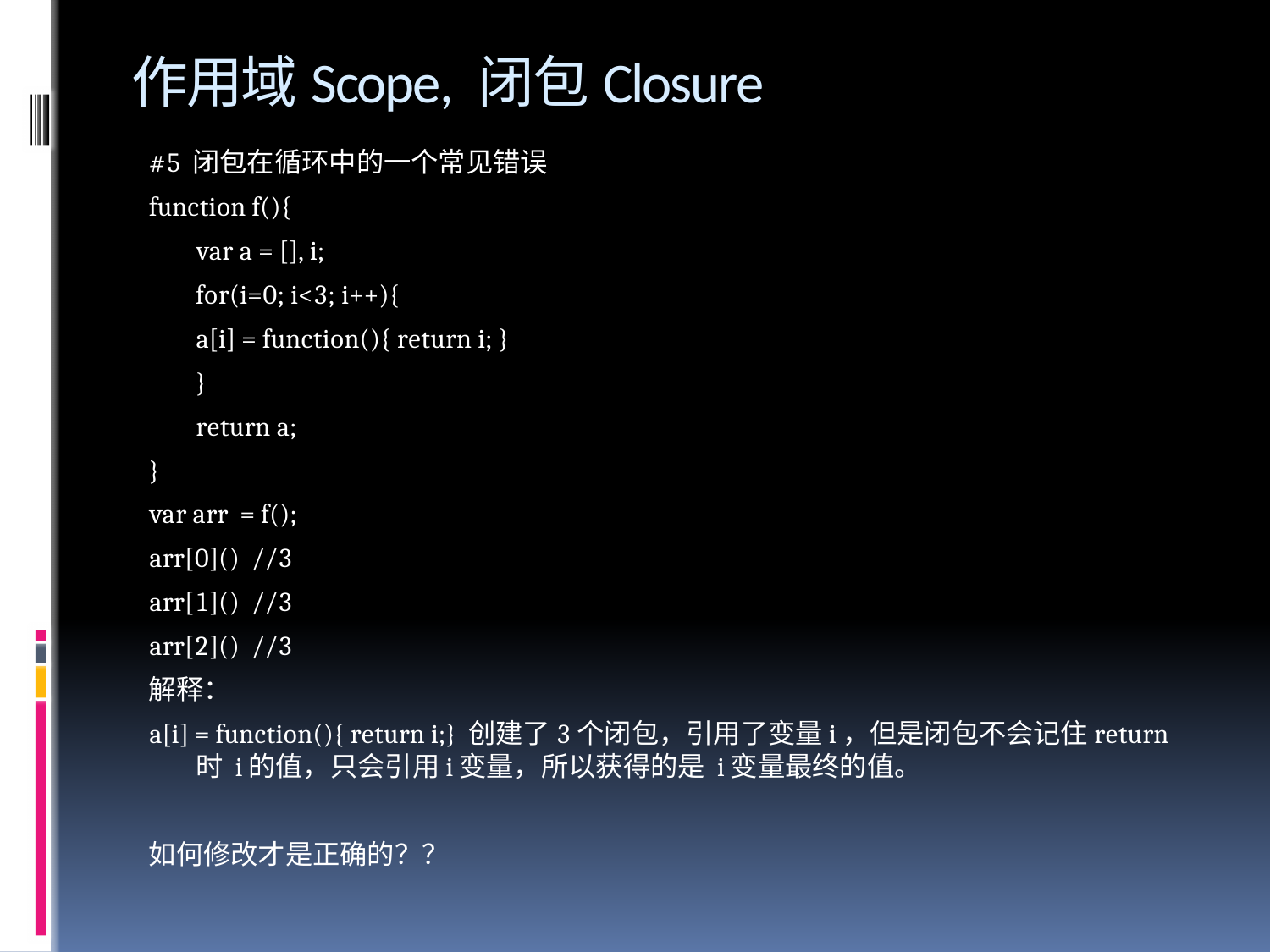

# 作用域Scope, 闭包Closure
#5 闭包在循环中的一个常见错误
function f(){
	var a = [], i;
	for(i=0; i<3; i++){
		a[i] = function(){ return i; }
	}
	return a;
}
var arr  = f();
arr[0]()  //3
arr[1]()  //3
arr[2]()  //3
解释：
a[i] = function(){ return i;} 创建了3个闭包，引用了变量i，但是闭包不会记住return时 i的值，只会引用i变量，所以获得的是 i变量最终的值。

如何修改才是正确的？？